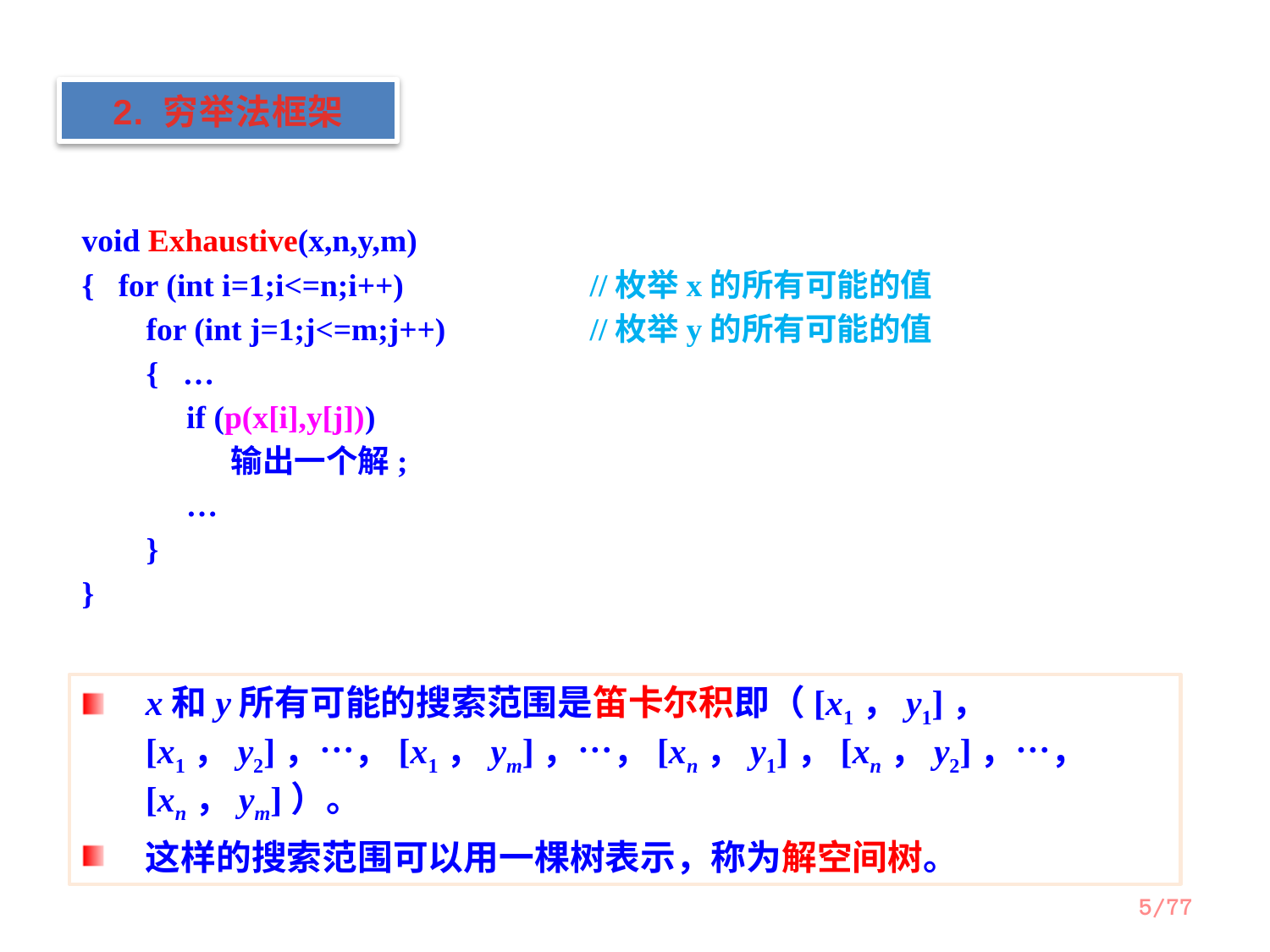

2. 穷举法框架
void Exhaustive(x,n,y,m)
{   for (int i=1;i<=n;i++) 		//枚举x的所有可能的值
        for (int j=1;j<=m;j++) 		//枚举y的所有可能的值
        {   …
             if (p(x[i],y[j]))
	  输出一个解;
             …
        }
}
x和y所有可能的搜索范围是笛卡尔积即（[x1，y1]，[x1，y2]，…，[x1，ym]，…，[xn，y1]，[xn，y2]，…，[xn，ym]）。
这样的搜索范围可以用一棵树表示，称为解空间树。
5/77